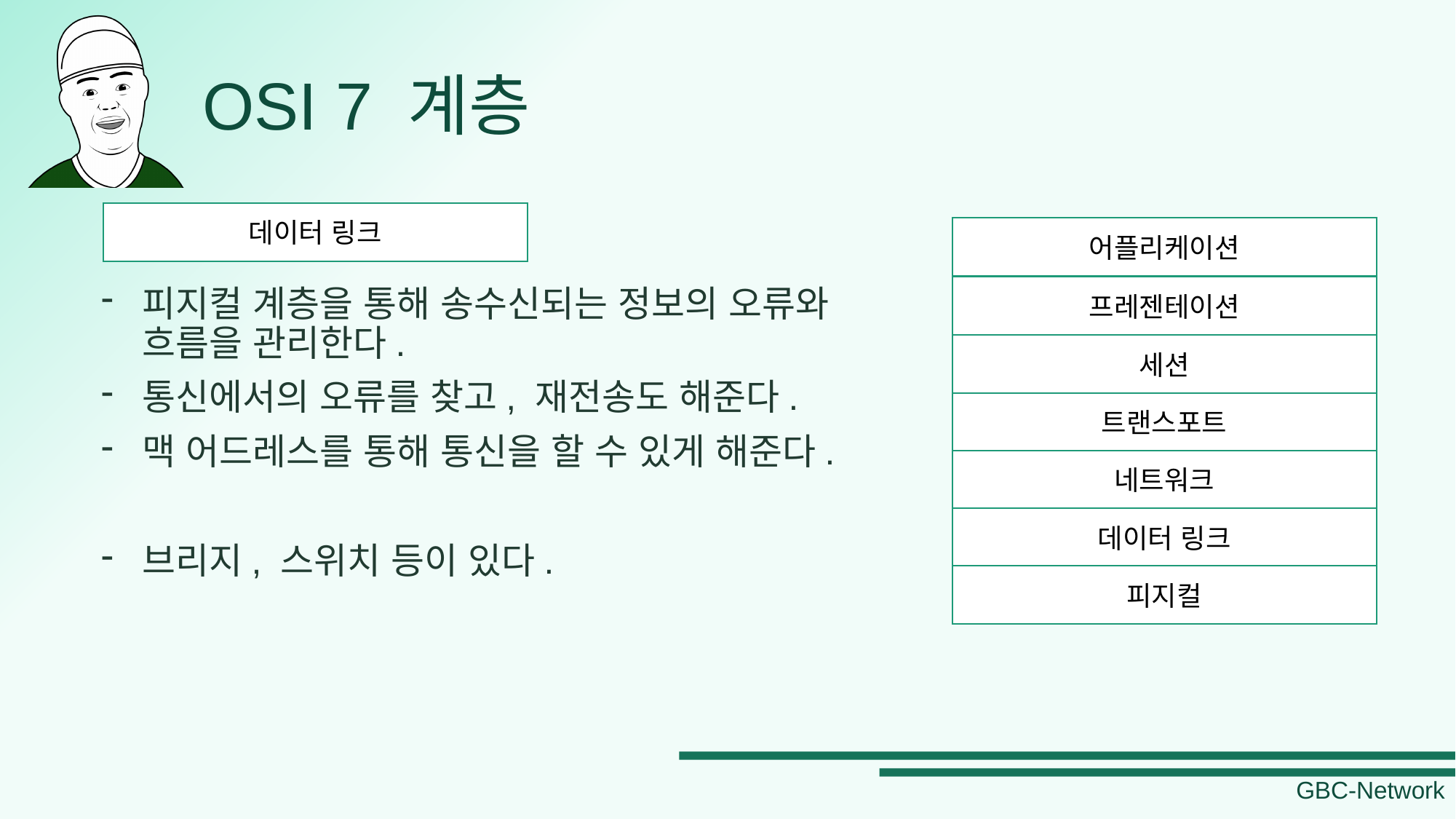

# OSI 7 계층
데이터 링크
어플리케이션
프레젠테이션
피지컬 계층을 통해 송수신되는 정보의 오류와 흐름을 관리한다.
통신에서의 오류를 찾고, 재전송도 해준다.
맥 어드레스를 통해 통신을 할 수 있게 해준다.

브리지, 스위치 등이 있다.
세션
트랜스포트
네트워크
데이터 링크
피지컬